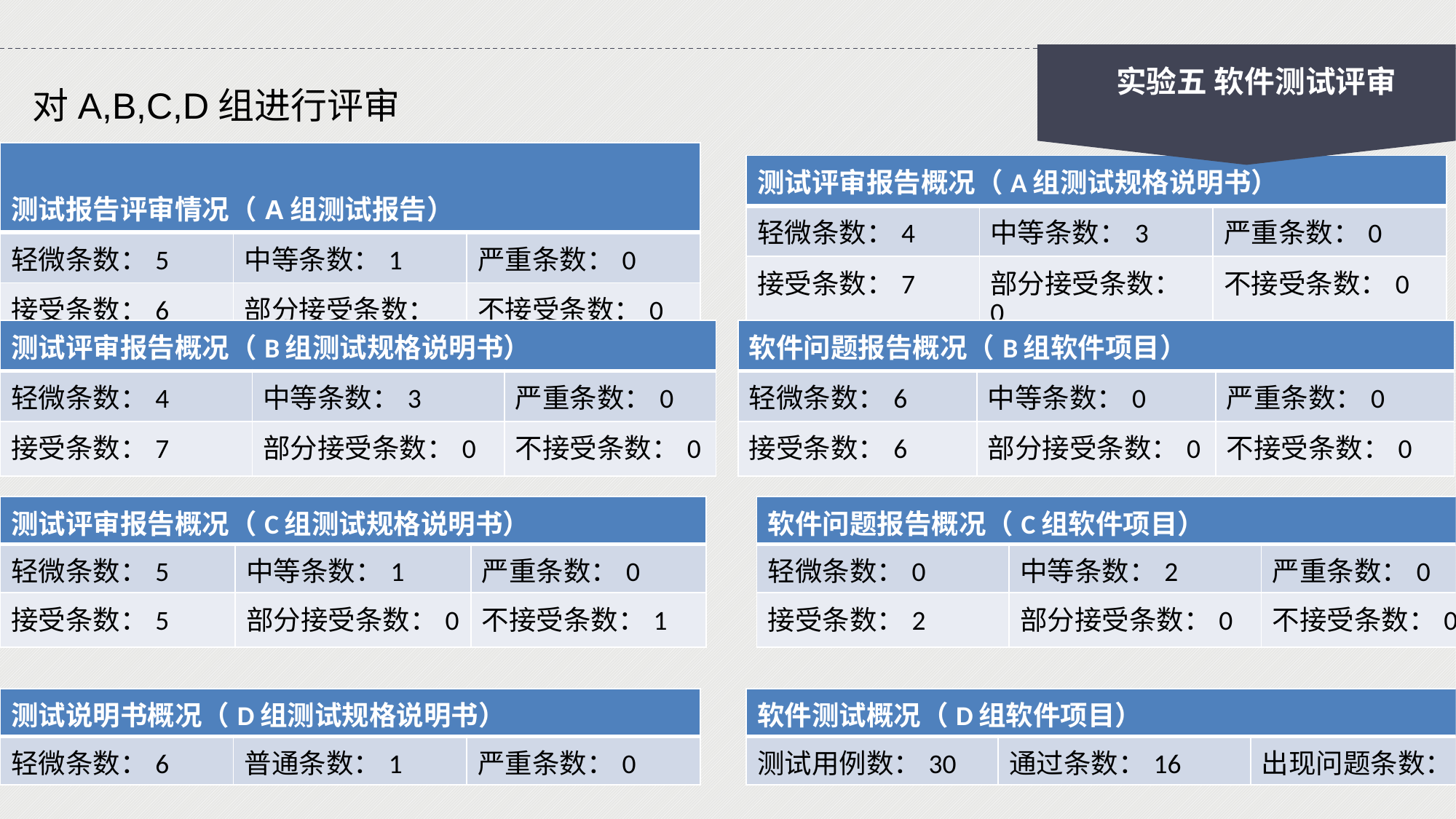

实验五 软件测试评审
对A,B,C,D组进行评审
| 测试报告评审情况（A组测试报告） |  |  |
| --- | --- | --- |
| 轻微条数：5 | 中等条数：1 | 严重条数：0 |
| 接受条数：6 | 部分接受条数：0 | 不接受条数：0 |
| 测试评审报告概况（A组测试规格说明书） |  |  |
| --- | --- | --- |
| 轻微条数：4 | 中等条数：3 | 严重条数：0 |
| 接受条数：7 | 部分接受条数：0 | 不接受条数：0 |
| 测试评审报告概况（B组测试规格说明书） |  |  |
| --- | --- | --- |
| 轻微条数：4 | 中等条数：3 | 严重条数：0 |
| 接受条数：7 | 部分接受条数：0 | 不接受条数：0 |
| 软件问题报告概况（B组软件项目） |  |  |
| --- | --- | --- |
| 轻微条数：6 | 中等条数：0 | 严重条数：0 |
| 接受条数：6 | 部分接受条数：0 | 不接受条数：0 |
| 软件问题报告概况（C组软件项目） |  |  |
| --- | --- | --- |
| 轻微条数：0 | 中等条数：2 | 严重条数：0 |
| 接受条数：2 | 部分接受条数：0 | 不接受条数：0 |
| 测试评审报告概况（C组测试规格说明书） |  |  |
| --- | --- | --- |
| 轻微条数：5 | 中等条数：1 | 严重条数：0 |
| 接受条数：5 | 部分接受条数：0 | 不接受条数：1 |
| 软件测试概况（D组软件项目） |  |  |
| --- | --- | --- |
| 测试用例数：30 | 通过条数：16 | 出现问题条数：14 |
| 测试说明书概况（D组测试规格说明书） |  |  |
| --- | --- | --- |
| 轻微条数：6 | 普通条数：1 | 严重条数：0 |